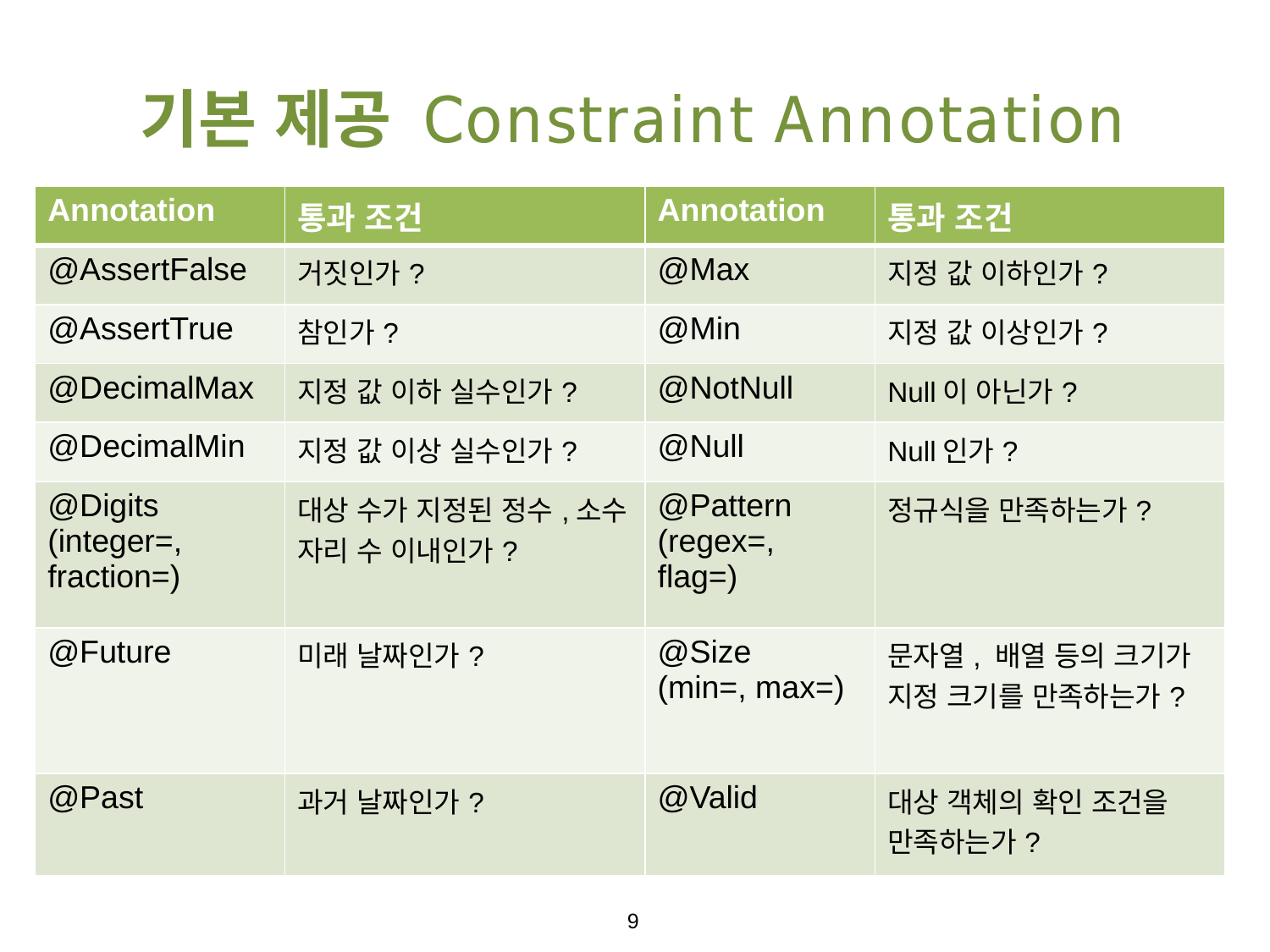

# 기본 제공 Constraint Annotation
| Annotation | 통과 조건 | Annotation | 통과 조건 |
| --- | --- | --- | --- |
| @AssertFalse | 거짓인가? | @Max | 지정 값 이하인가? |
| @AssertTrue | 참인가? | @Min | 지정 값 이상인가? |
| @DecimalMax | 지정 값 이하 실수인가? | @NotNull | Null이 아닌가? |
| @DecimalMin | 지정 값 이상 실수인가? | @Null | Null인가? |
| @Digits (integer=, fraction=) | 대상 수가 지정된 정수,소수 자리 수 이내인가? | @Pattern (regex=, flag=) | 정규식을 만족하는가? |
| @Future | 미래 날짜인가? | @Size (min=, max=) | 문자열, 배열 등의 크기가 지정 크기를 만족하는가? |
| @Past | 과거 날짜인가? | @Valid | 대상 객체의 확인 조건을 만족하는가? |
9